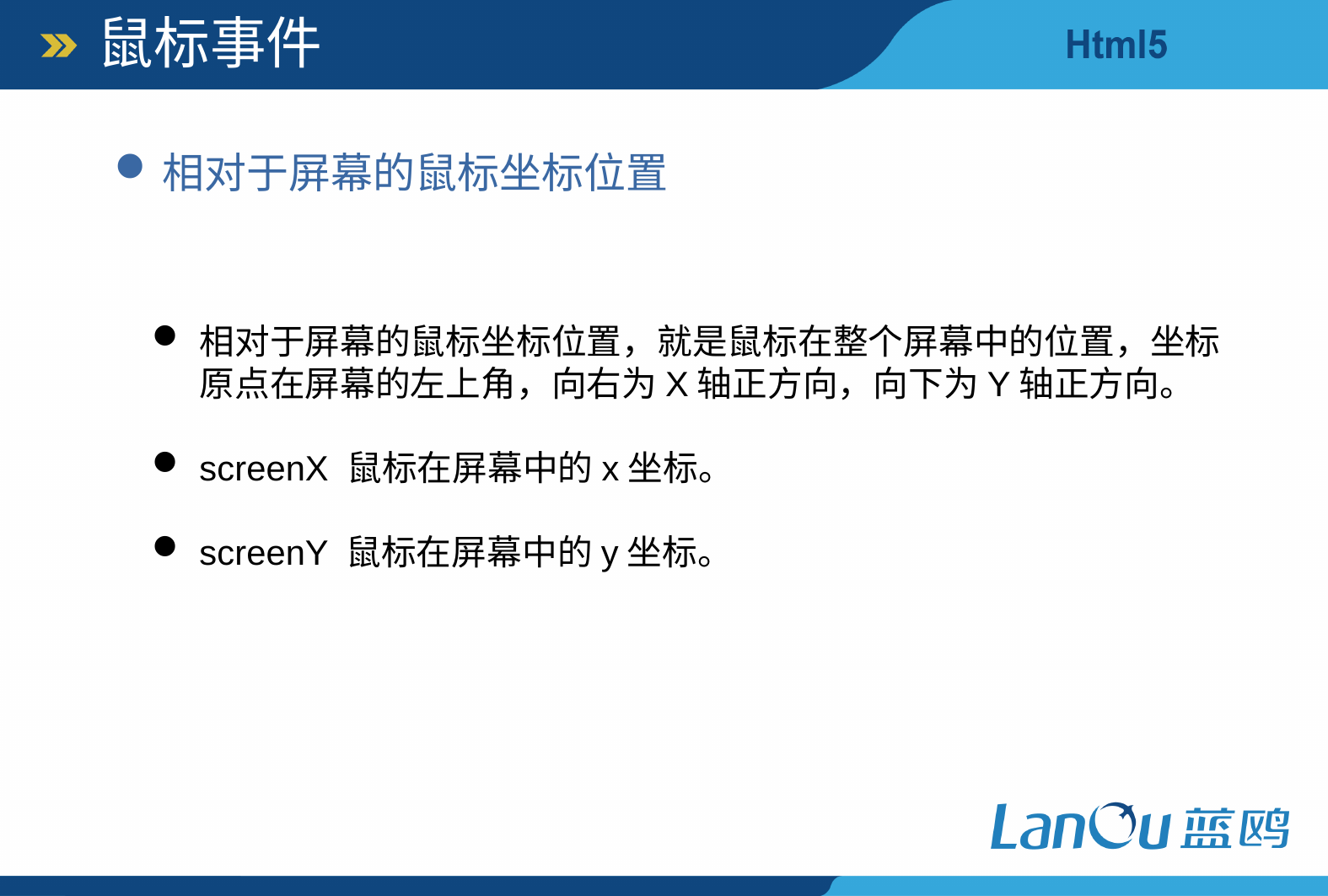

鼠标事件
相对于屏幕的鼠标坐标位置
相对于屏幕的鼠标坐标位置，就是鼠标在整个屏幕中的位置，坐标原点在屏幕的左上角，向右为X轴正方向，向下为Y轴正方向。

screenX 鼠标在屏幕中的x坐标。

screenY 鼠标在屏幕中的y坐标。